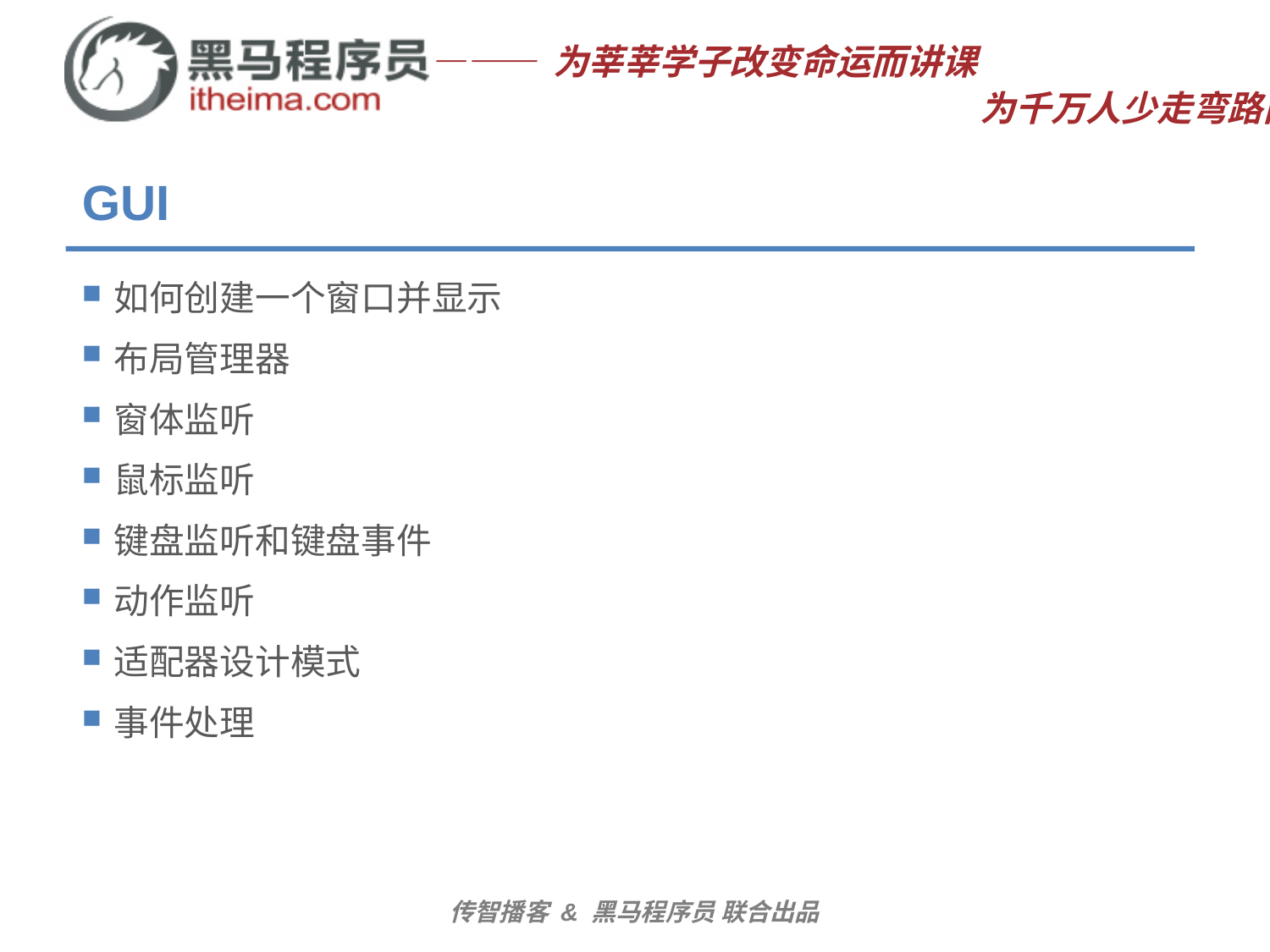

# GUI
如何创建一个窗口并显示
布局管理器
窗体监听
鼠标监听
键盘监听和键盘事件
动作监听
适配器设计模式
事件处理